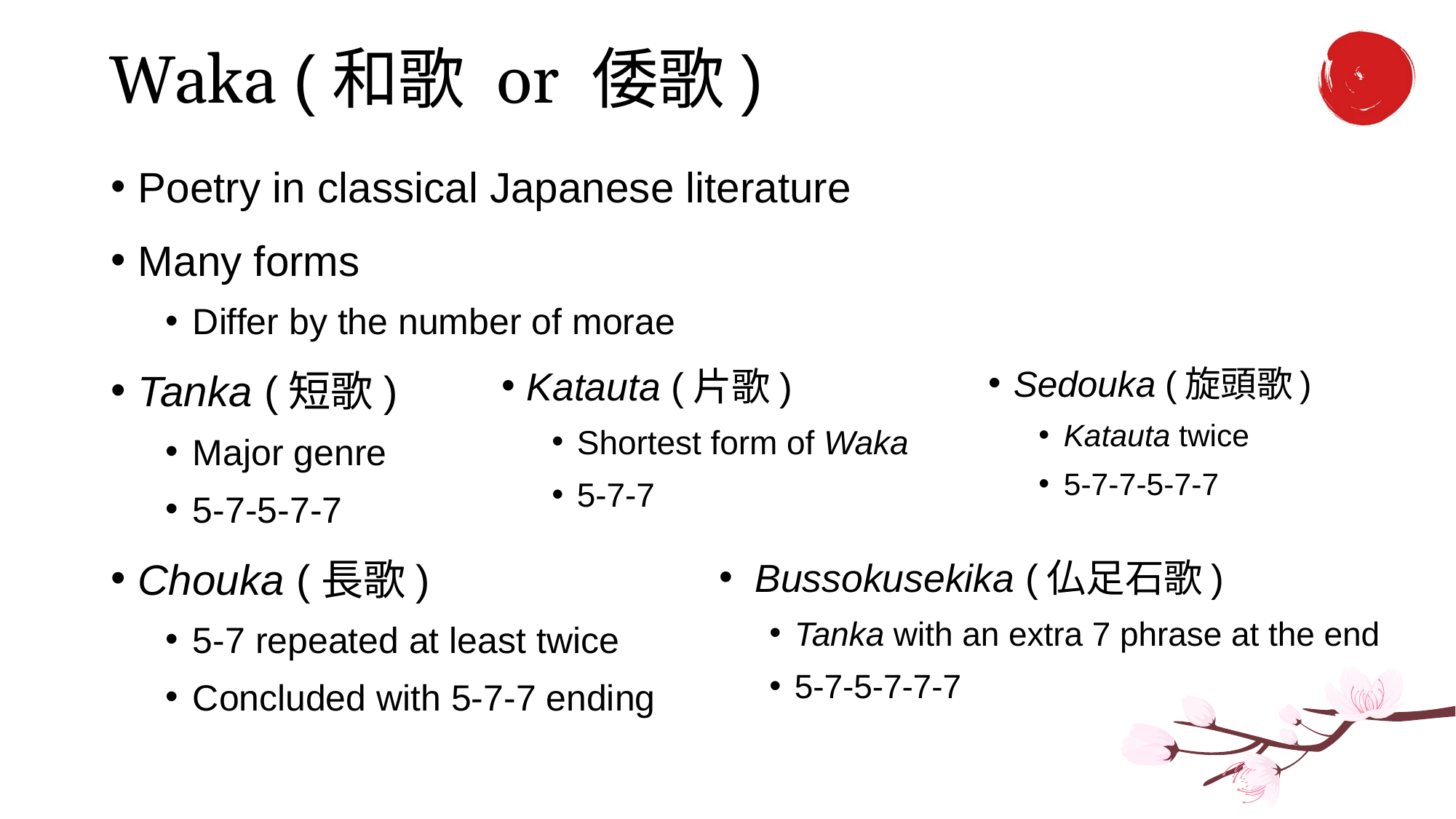

# Waka (和歌 or 倭歌)
Poetry in classical Japanese literature
Many forms
Differ by the number of morae
Tanka (短歌)
Major genre
5-7-5-7-7
Chouka (長歌)
5-7 repeated at least twice
Concluded with 5-7-7 ending

Katauta (片歌)
Shortest form of Waka
5-7-7

Sedouka (旋頭歌)
Katauta twice
5-7-7-5-7-7

 Bussokusekika (仏足石歌)
Tanka with an extra 7 phrase at the end
5-7-5-7-7-7